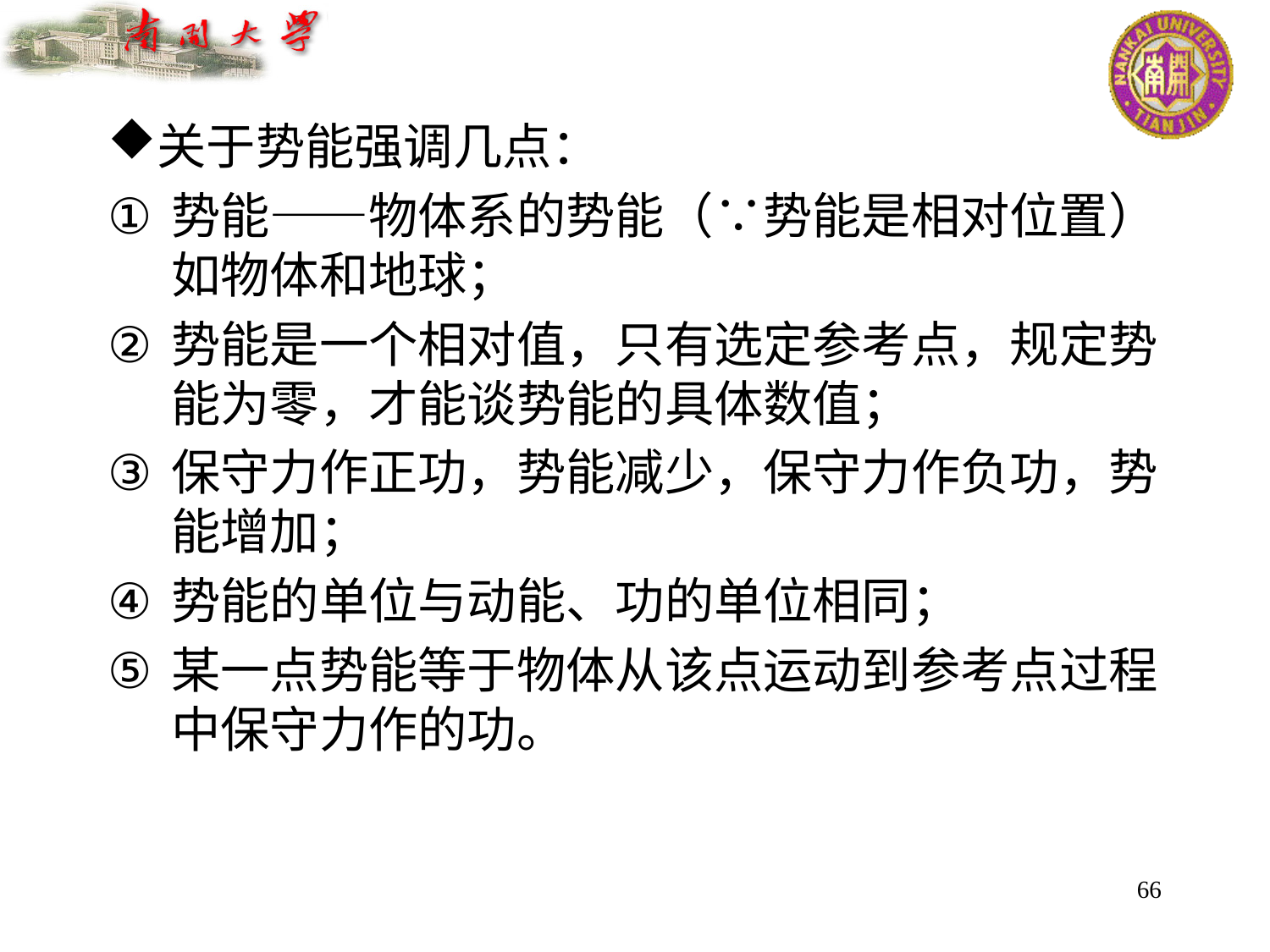

关于势能强调几点：
势能——物体系的势能（∵势能是相对位置）如物体和地球；
势能是一个相对值，只有选定参考点，规定势能为零，才能谈势能的具体数值；
保守力作正功，势能减少，保守力作负功，势能增加；
势能的单位与动能、功的单位相同；
某一点势能等于物体从该点运动到参考点过程中保守力作的功。

66